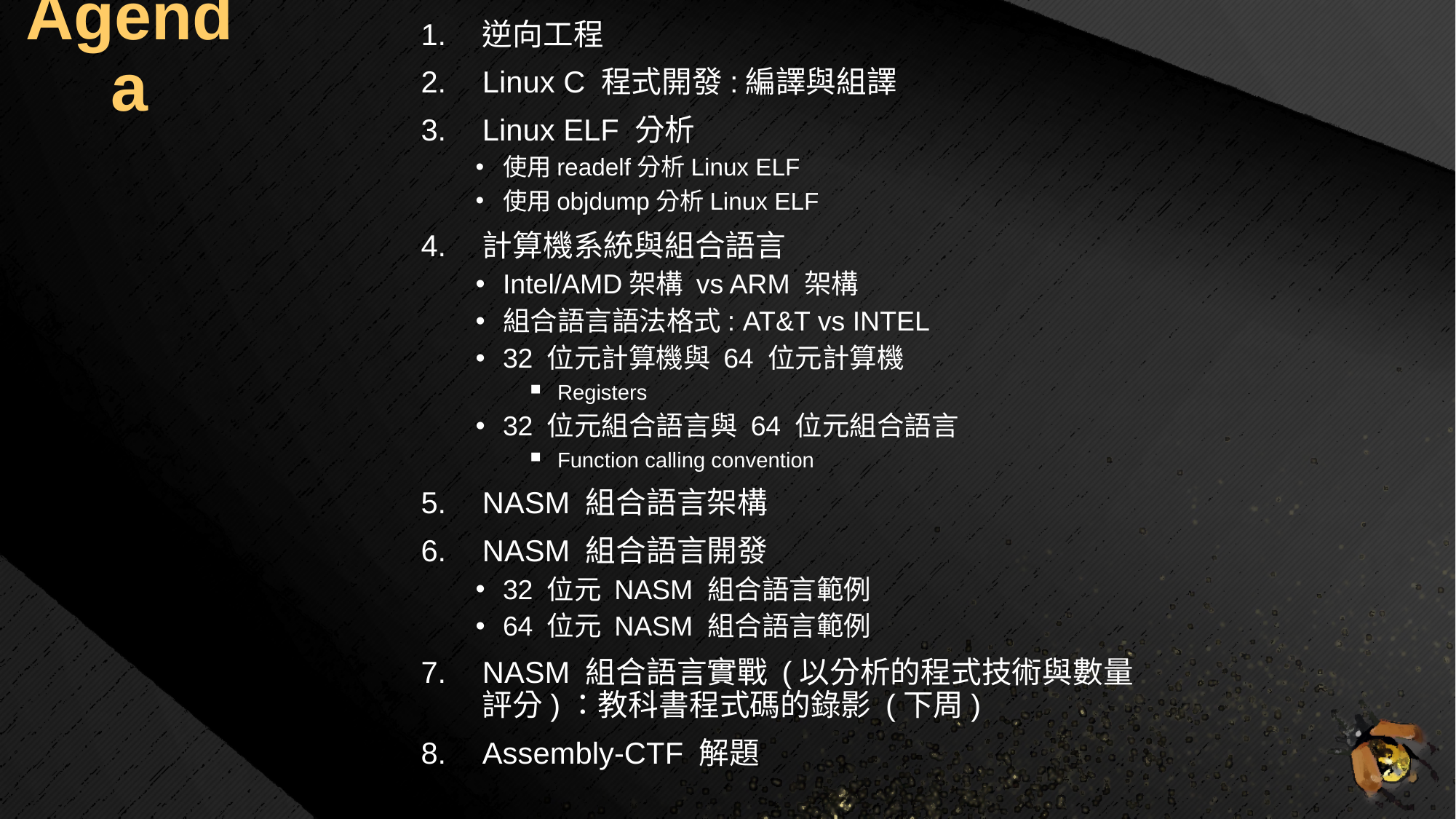

# Agenda
逆向工程
Linux C 程式開發:編譯與組譯
Linux ELF 分析
使用readelf分析Linux ELF
使用objdump分析Linux ELF
計算機系統與組合語言
Intel/AMD架構 vs ARM 架構
組合語言語法格式: AT&T vs INTEL
32 位元計算機與 64 位元計算機
Registers
32 位元組合語言與 64 位元組合語言
Function calling convention
NASM 組合語言架構
NASM 組合語言開發
32 位元 NASM 組合語言範例
64 位元 NASM 組合語言範例
NASM 組合語言實戰 (以分析的程式技術與數量評分)：教科書程式碼的錄影 (下周)
Assembly-CTF 解題